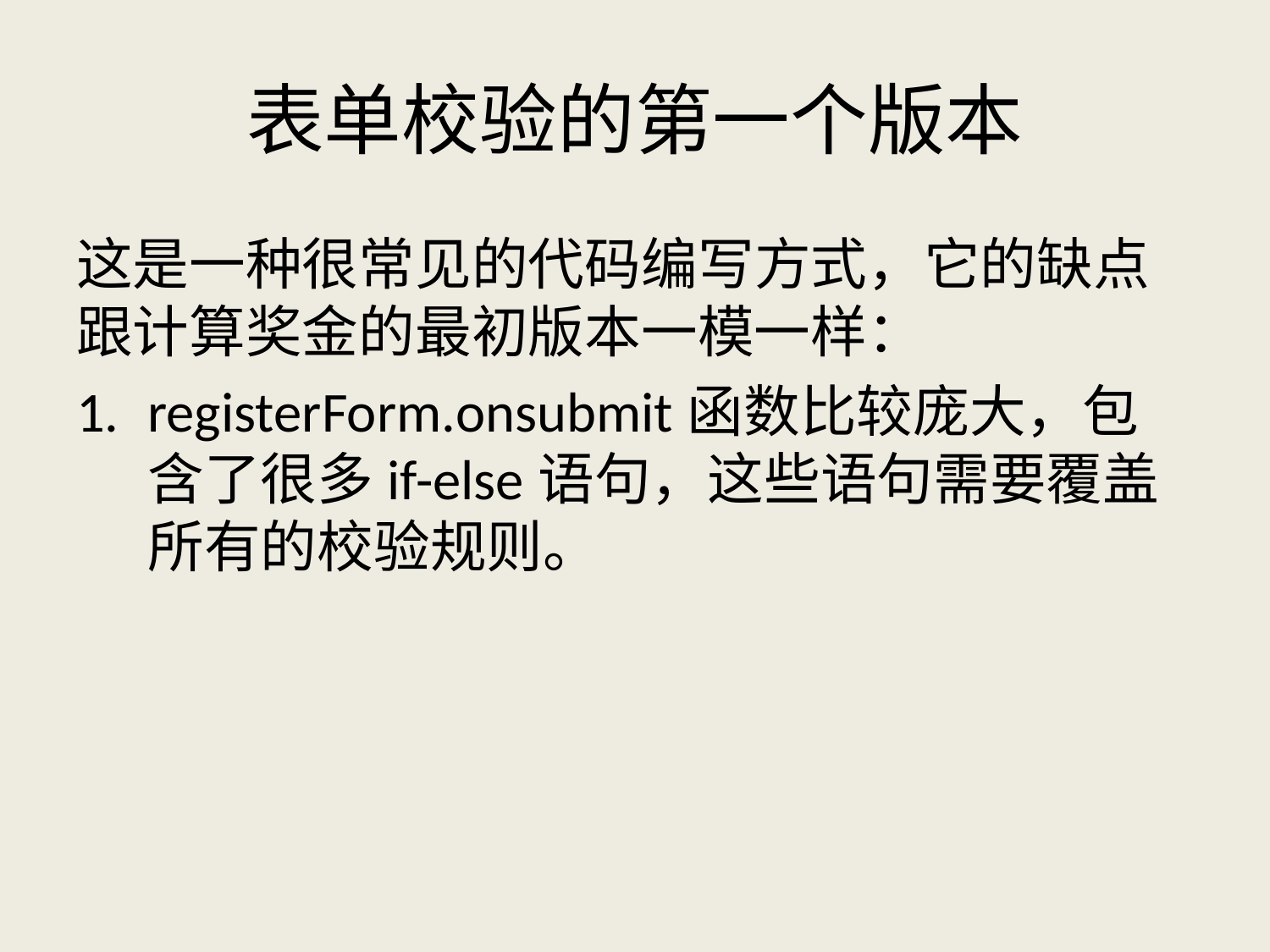

# 表单校验的第一个版本
这是一种很常见的代码编写方式，它的缺点跟计算奖金的最初版本一模一样：
registerForm.onsubmit函数比较庞大，包含了很多if-else语句，这些语句需要覆盖所有的校验规则。